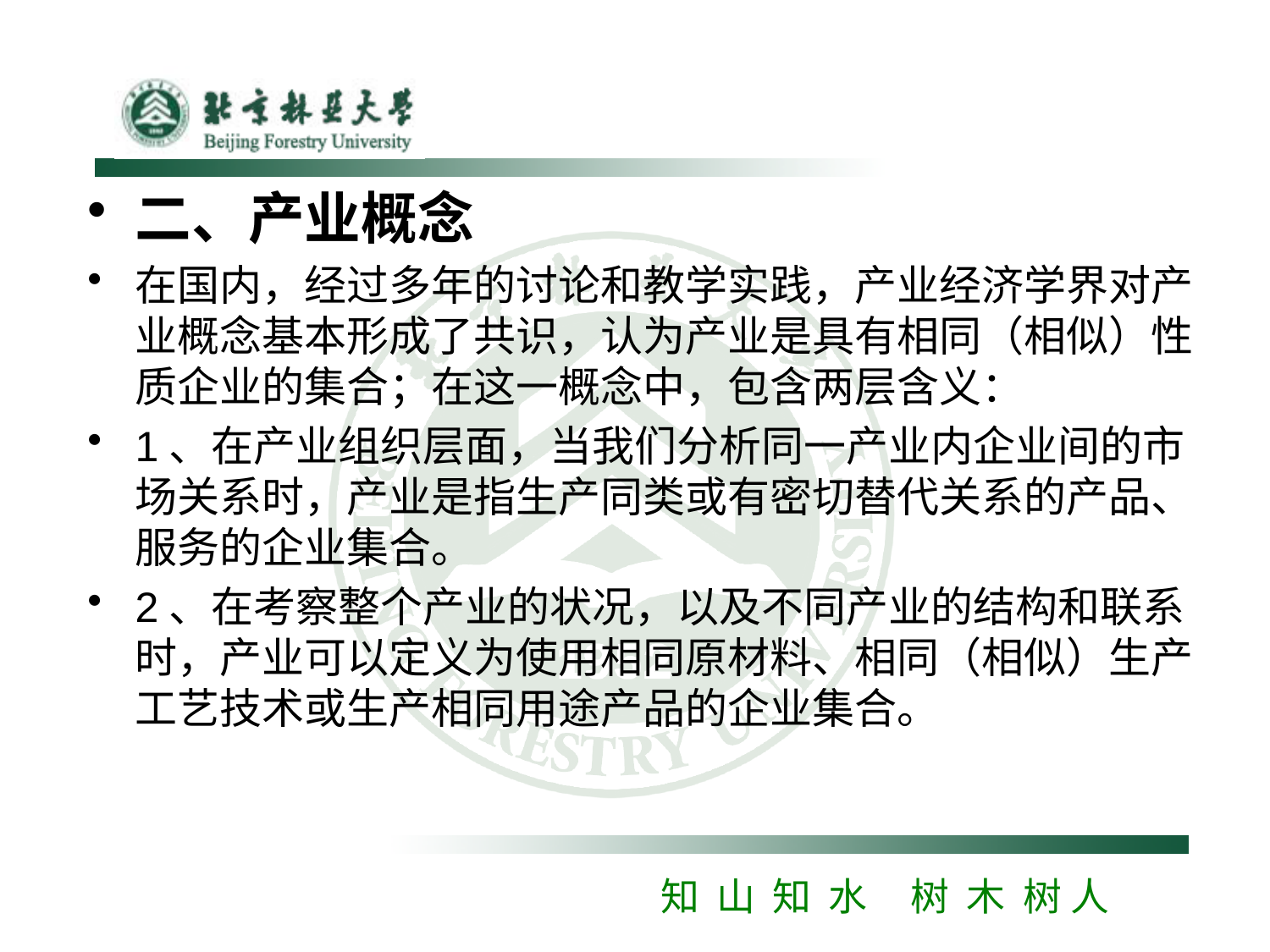

二、产业概念
在国内，经过多年的讨论和教学实践，产业经济学界对产业概念基本形成了共识，认为产业是具有相同（相似）性质企业的集合；在这一概念中，包含两层含义：
1、在产业组织层面，当我们分析同一产业内企业间的市场关系时，产业是指生产同类或有密切替代关系的产品、服务的企业集合。
2、在考察整个产业的状况，以及不同产业的结构和联系时，产业可以定义为使用相同原材料、相同（相似）生产工艺技术或生产相同用途产品的企业集合。